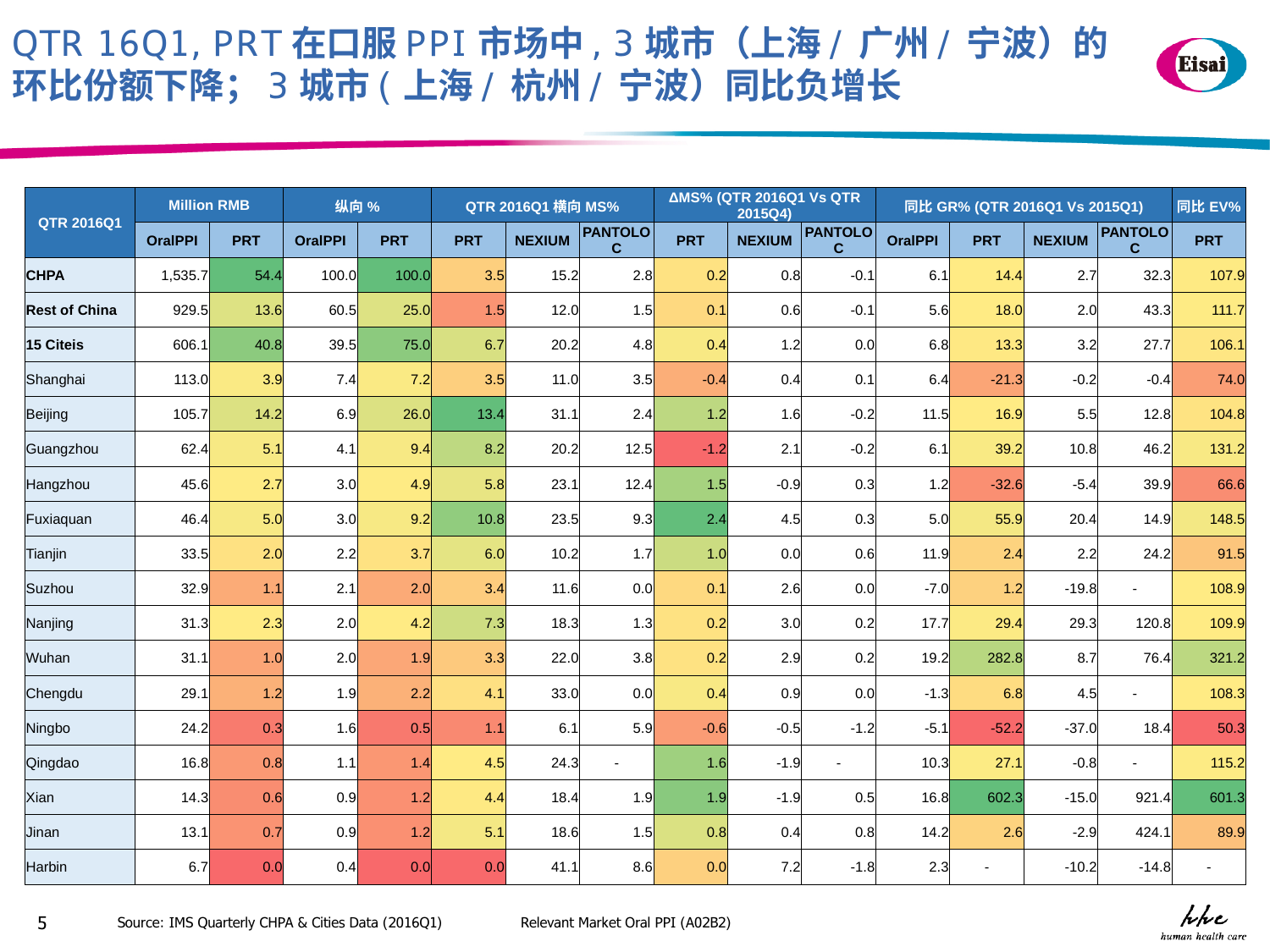

QTR 16Q1, PRT在口服PPI市场中, 3城市（上海/广州/宁波）的环比份额下降；3城市(上海/杭州/宁波）同比负增长
| QTR 2016Q1 | Million RMB |  | 纵向% |  | QTR 2016Q1横向MS% |  |  | ΔMS% (QTR 2016Q1 Vs QTR 2015Q4) |  |  | 同比GR% (QTR 2016Q1 Vs 2015Q1) |  |  |  | 同比EV% |
| --- | --- | --- | --- | --- | --- | --- | --- | --- | --- | --- | --- | --- | --- | --- | --- |
|  | OralPPI | PRT | OralPPI | PRT | PRT | NEXIUM | PANTOLOC | PRT | NEXIUM | PANTOLOC | OralPPI | PRT | NEXIUM | PANTOLOC | PRT |
| CHPA | 1,535.7 | 54.4 | 100.0 | 100.0 | 3.5 | 15.2 | 2.8 | 0.2 | 0.8 | -0.1 | 6.1 | 14.4 | 2.7 | 32.3 | 107.9 |
| Rest of China | 929.5 | 13.6 | 60.5 | 25.0 | 1.5 | 12.0 | 1.5 | 0.1 | 0.6 | -0.1 | 5.6 | 18.0 | 2.0 | 43.3 | 111.7 |
| 15 Citeis | 606.1 | 40.8 | 39.5 | 75.0 | 6.7 | 20.2 | 4.8 | 0.4 | 1.2 | 0.0 | 6.8 | 13.3 | 3.2 | 27.7 | 106.1 |
| Shanghai | 113.0 | 3.9 | 7.4 | 7.2 | 3.5 | 11.0 | 3.5 | -0.4 | 0.4 | 0.1 | 6.4 | -21.3 | -0.2 | -0.4 | 74.0 |
| Beijing | 105.7 | 14.2 | 6.9 | 26.0 | 13.4 | 31.1 | 2.4 | 1.2 | 1.6 | -0.2 | 11.5 | 16.9 | 5.5 | 12.8 | 104.8 |
| Guangzhou | 62.4 | 5.1 | 4.1 | 9.4 | 8.2 | 20.2 | 12.5 | -1.2 | 2.1 | -0.2 | 6.1 | 39.2 | 10.8 | 46.2 | 131.2 |
| Hangzhou | 45.6 | 2.7 | 3.0 | 4.9 | 5.8 | 23.1 | 12.4 | 1.5 | -0.9 | 0.3 | 1.2 | -32.6 | -5.4 | 39.9 | 66.6 |
| Fuxiaquan | 46.4 | 5.0 | 3.0 | 9.2 | 10.8 | 23.5 | 9.3 | 2.4 | 4.5 | 0.3 | 5.0 | 55.9 | 20.4 | 14.9 | 148.5 |
| Tianjin | 33.5 | 2.0 | 2.2 | 3.7 | 6.0 | 10.2 | 1.7 | 1.0 | 0.0 | 0.6 | 11.9 | 2.4 | 2.2 | 24.2 | 91.5 |
| Suzhou | 32.9 | 1.1 | 2.1 | 2.0 | 3.4 | 11.6 | 0.0 | 0.1 | 2.6 | 0.0 | -7.0 | 1.2 | -19.8 | - | 108.9 |
| Nanjing | 31.3 | 2.3 | 2.0 | 4.2 | 7.3 | 18.3 | 1.3 | 0.2 | 3.0 | 0.2 | 17.7 | 29.4 | 29.3 | 120.8 | 109.9 |
| Wuhan | 31.1 | 1.0 | 2.0 | 1.9 | 3.3 | 22.0 | 3.8 | 0.2 | 2.9 | 0.2 | 19.2 | 282.8 | 8.7 | 76.4 | 321.2 |
| Chengdu | 29.1 | 1.2 | 1.9 | 2.2 | 4.1 | 33.0 | 0.0 | 0.4 | 0.9 | 0.0 | -1.3 | 6.8 | 4.5 | - | 108.3 |
| Ningbo | 24.2 | 0.3 | 1.6 | 0.5 | 1.1 | 6.1 | 5.9 | -0.6 | -0.5 | -1.2 | -5.1 | -52.2 | -37.0 | 18.4 | 50.3 |
| Qingdao | 16.8 | 0.8 | 1.1 | 1.4 | 4.5 | 24.3 | - | 1.6 | -1.9 | - | 10.3 | 27.1 | -0.8 | - | 115.2 |
| Xian | 14.3 | 0.6 | 0.9 | 1.2 | 4.4 | 18.4 | 1.9 | 1.9 | -1.9 | 0.5 | 16.8 | 602.3 | -15.0 | 921.4 | 601.3 |
| Jinan | 13.1 | 0.7 | 0.9 | 1.2 | 5.1 | 18.6 | 1.5 | 0.8 | 0.4 | 0.8 | 14.2 | 2.6 | -2.9 | 424.1 | 89.9 |
| Harbin | 6.7 | 0.0 | 0.4 | 0.0 | 0.0 | 41.1 | 8.6 | 0.0 | 7.2 | -1.8 | 2.3 | - | -10.2 | -14.8 | - |
Source: IMS Quarterly CHPA & Cities Data (2016Q1)
 Relevant Market Oral PPI (A02B2)
5